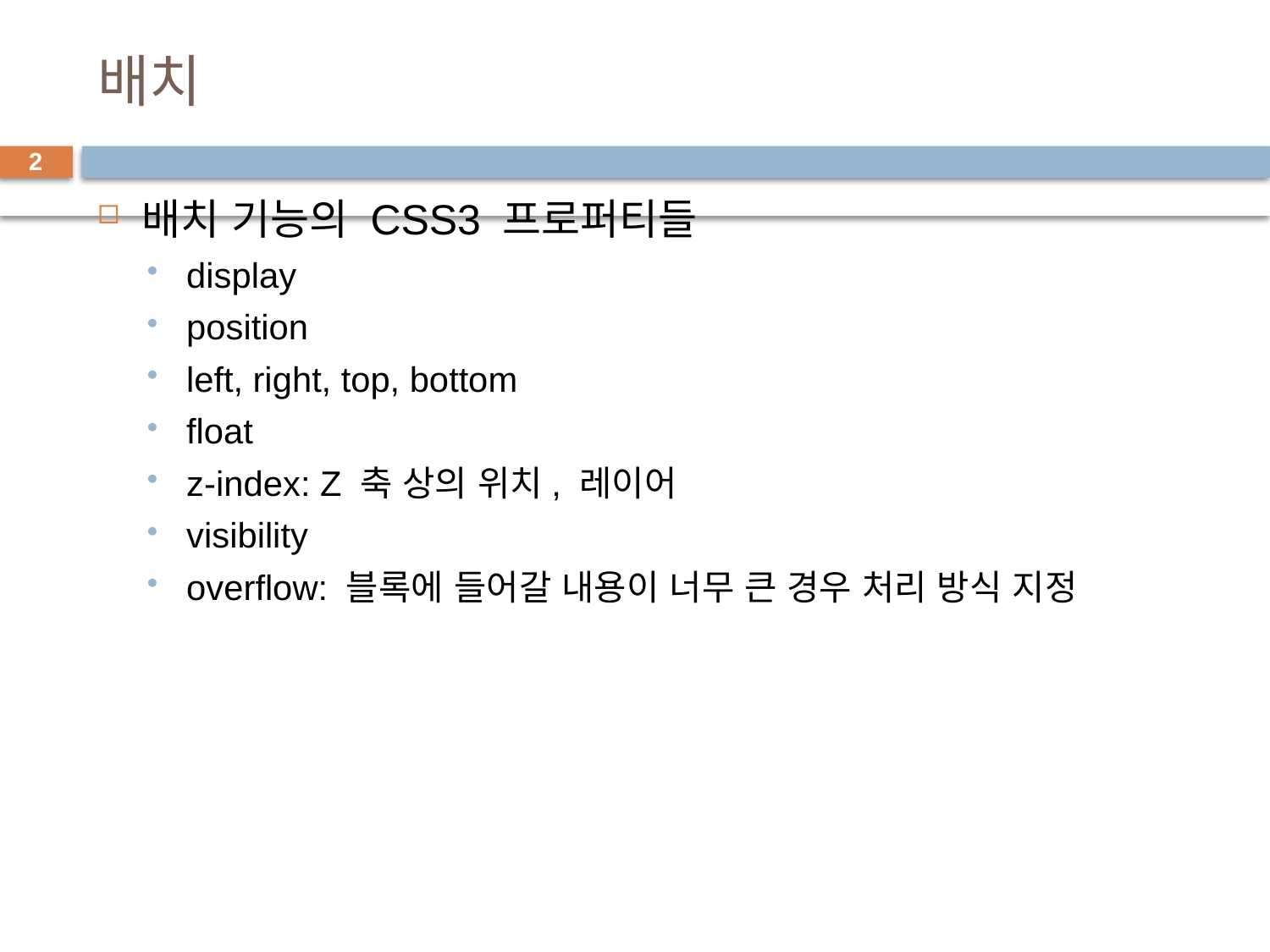

# 배치
2
배치 기능의 CSS3 프로퍼티들
display
position
left, right, top, bottom
float
z-index: Z 축 상의 위치, 레이어
visibility
overflow: 블록에 들어갈 내용이 너무 큰 경우 처리 방식 지정